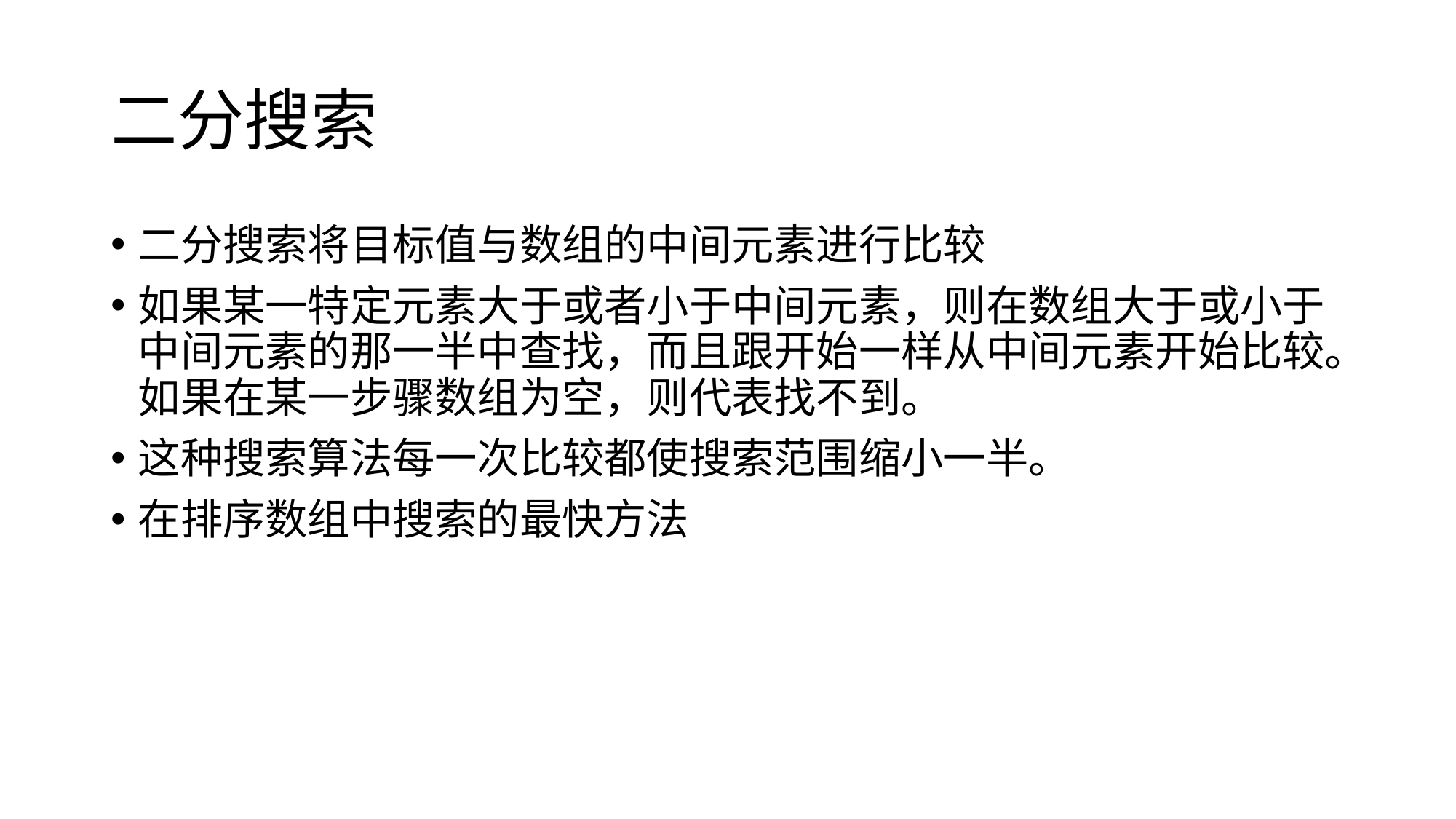

# 二分搜索
二分搜索将目标值与数组的中间元素进行比较
如果某一特定元素大于或者小于中间元素，则在数组大于或小于中间元素的那一半中查找，而且跟开始一样从中间元素开始比较。如果在某一步骤数组为空，则代表找不到。
这种搜索算法每一次比较都使搜索范围缩小一半。
在排序数组中搜索的最快方法